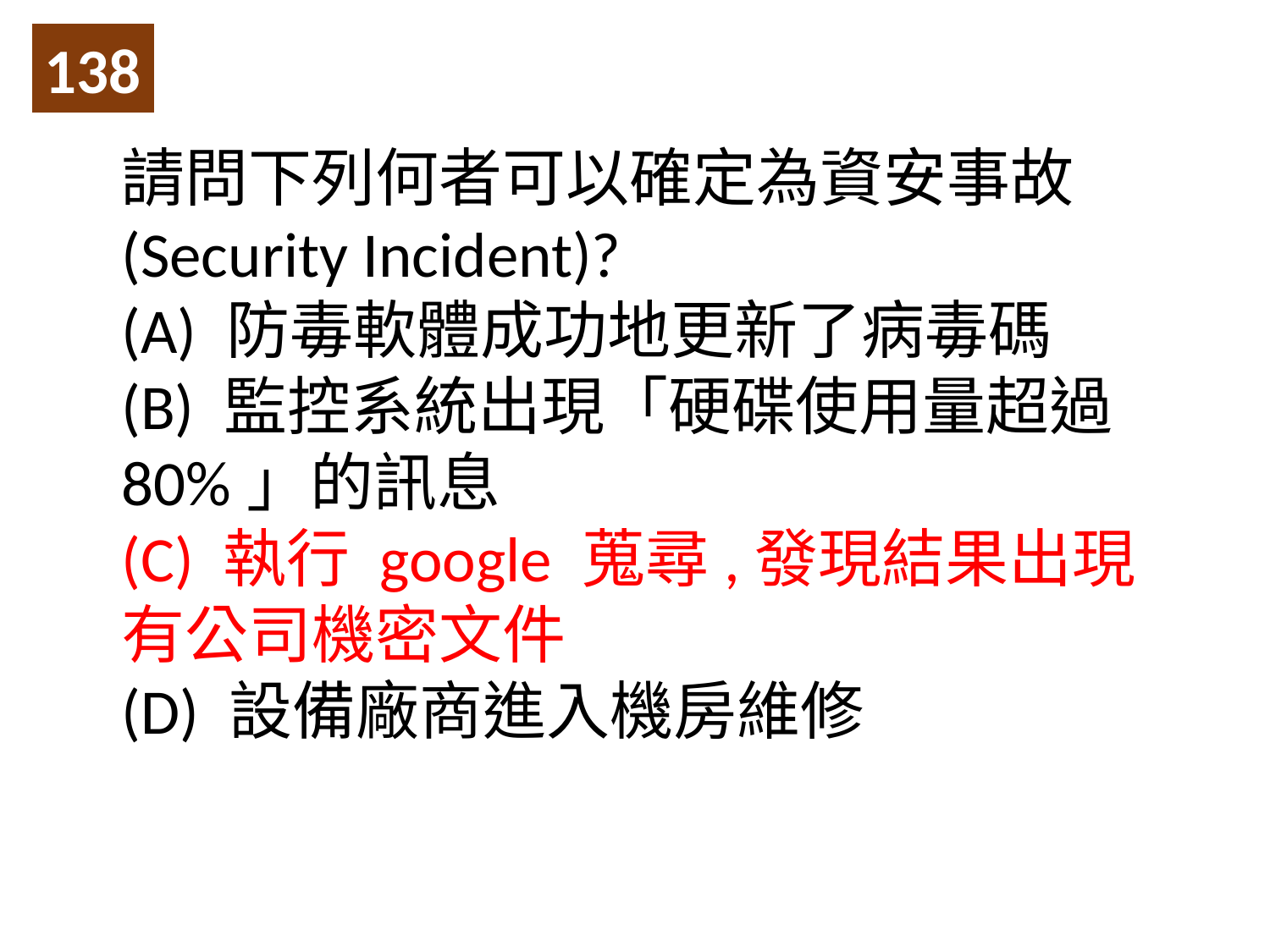

138
請問下列何者可以確定為資安事故(Security Incident)?
(A) 防毒軟體成功地更新了病毒碼
(B) 監控系統出現「硬碟使用量超過 80%」的訊息
(C) 執行 google 蒐尋,發現結果出現有公司機密文件
(D) 設備廠商進入機房維修